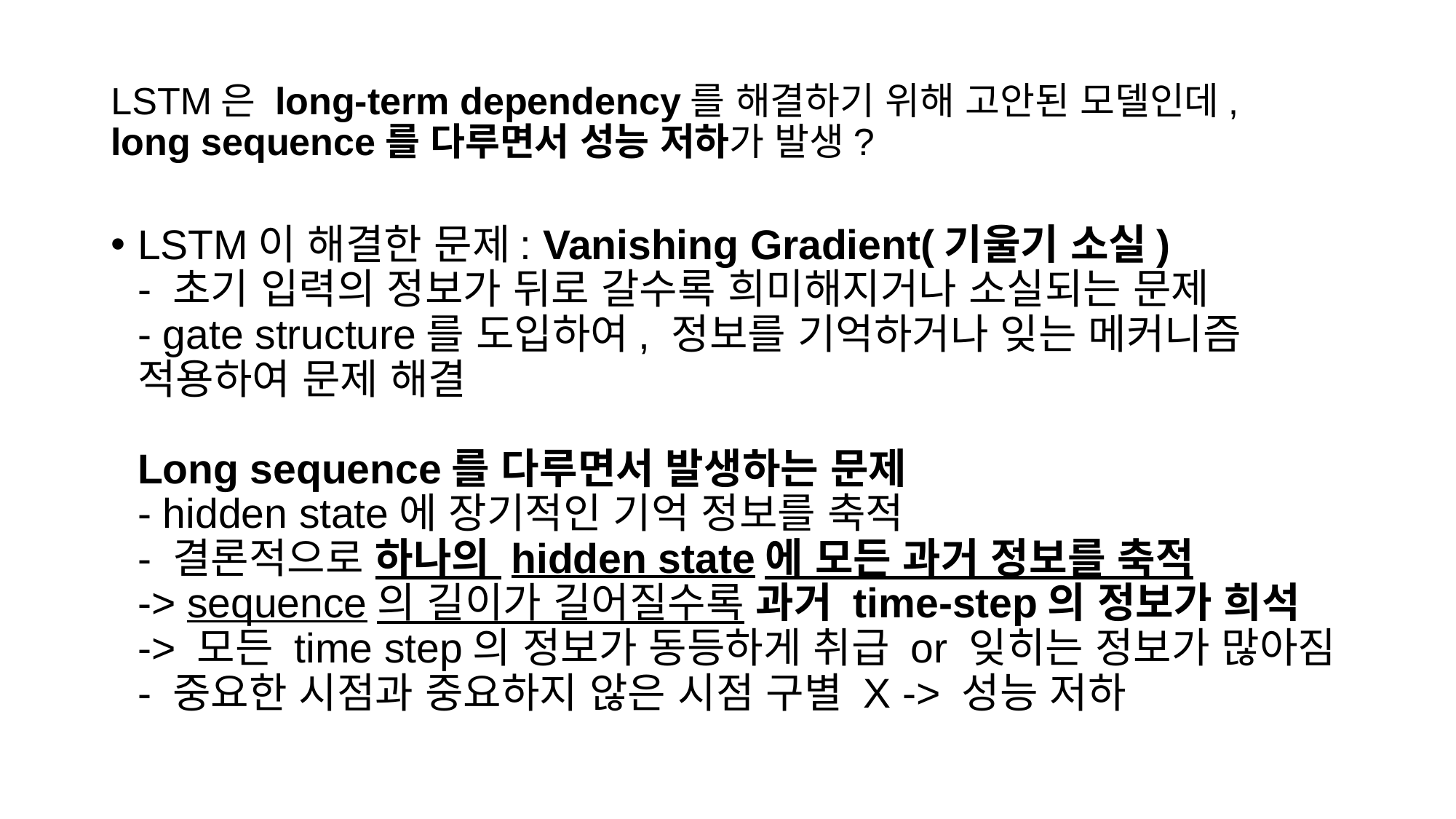

# LSTM은 long-term dependency를 해결하기 위해 고안된 모델인데, long sequence를 다루면서 성능 저하가 발생?
LSTM이 해결한 문제: Vanishing Gradient(기울기 소실)
- 초기 입력의 정보가 뒤로 갈수록 희미해지거나 소실되는 문제
- gate structure를 도입하여, 정보를 기억하거나 잊는 메커니즘 적용하여 문제 해결
Long sequence를 다루면서 발생하는 문제
- hidden state에 장기적인 기억 정보를 축적
- 결론적으로 하나의 hidden state에 모든 과거 정보를 축적
-> sequence의 길이가 길어질수록 과거 time-step의 정보가 희석
-> 모든 time step의 정보가 동등하게 취급 or 잊히는 정보가 많아짐
- 중요한 시점과 중요하지 않은 시점 구별 X -> 성능 저하